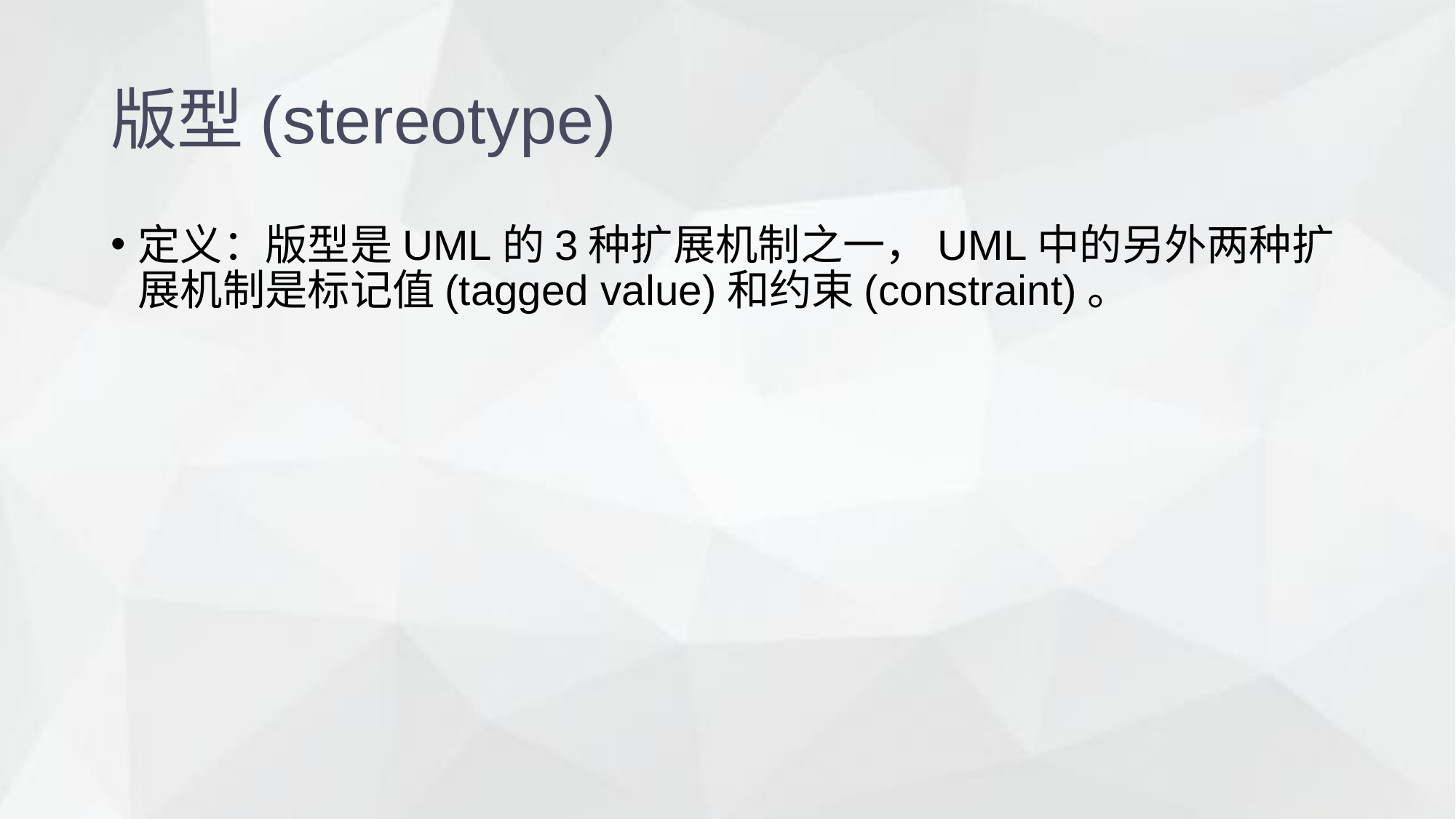

版型(stereotype)
定义：版型是UML的3种扩展机制之一，UML中的另外两种扩展机制是标记值(tagged value)和约束(constraint)。